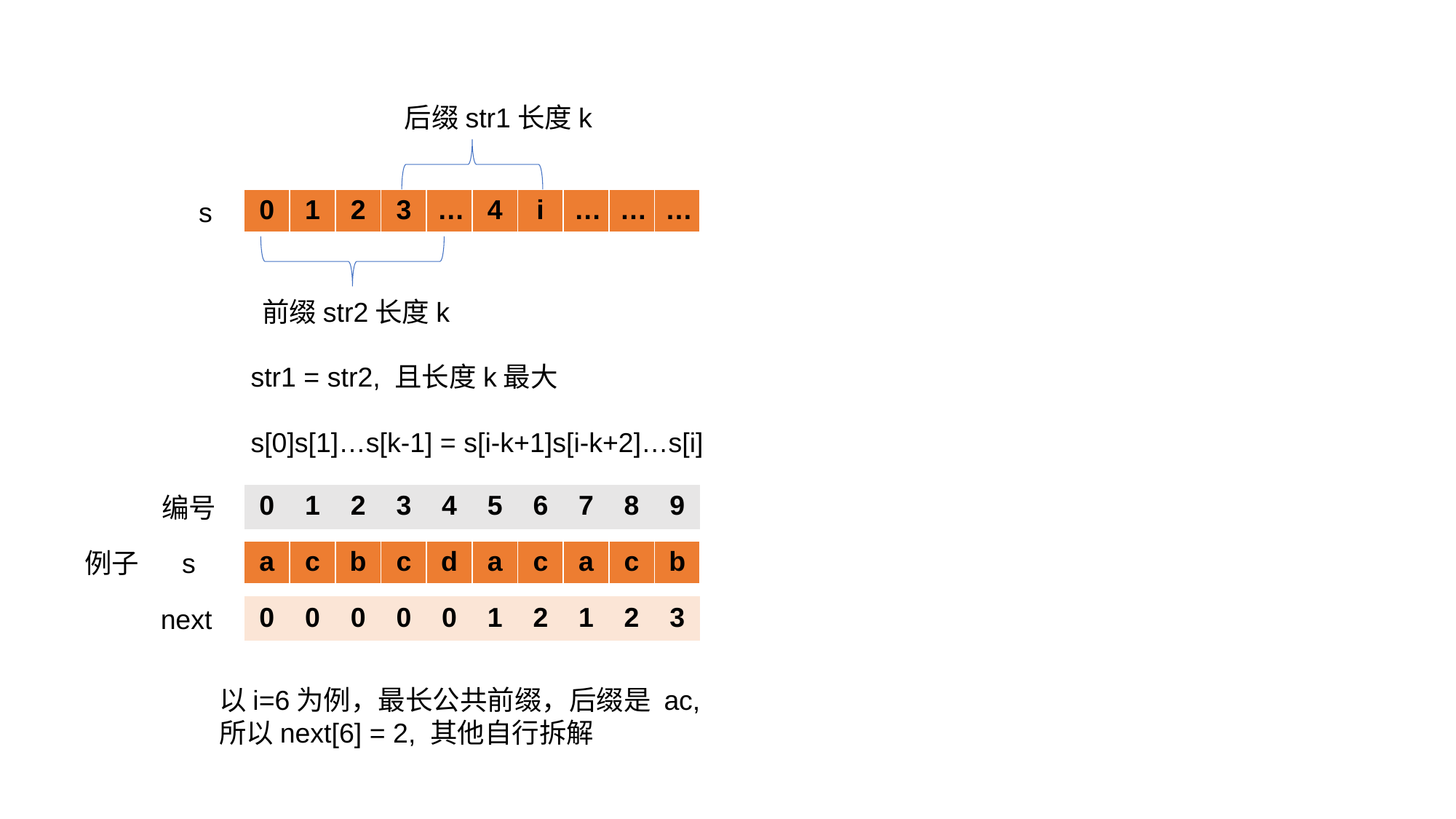

后缀str1长度k

| 0 | 1 | 2 | 3 | … | 4 | i | … | … | … |
| --- | --- | --- | --- | --- | --- | --- | --- | --- | --- |
s
前缀str2长度k
str1 = str2, 且长度k最大

s[0]s[1]…s[k-1] = s[i-k+1]s[i-k+2]…s[i]
| 0 | 1 | 2 | 3 | 4 | 5 | 6 | 7 | 8 | 9 |
| --- | --- | --- | --- | --- | --- | --- | --- | --- | --- |
编号
例子
s
| a | c | b | c | d | a | c | a | c | b |
| --- | --- | --- | --- | --- | --- | --- | --- | --- | --- |
| 0 | 0 | 0 | 0 | 0 | 1 | 2 | 1 | 2 | 3 |
| --- | --- | --- | --- | --- | --- | --- | --- | --- | --- |
next
以i=6为例，最长公共前缀，后缀是 ac,
所以next[6] = 2, 其他自行拆解